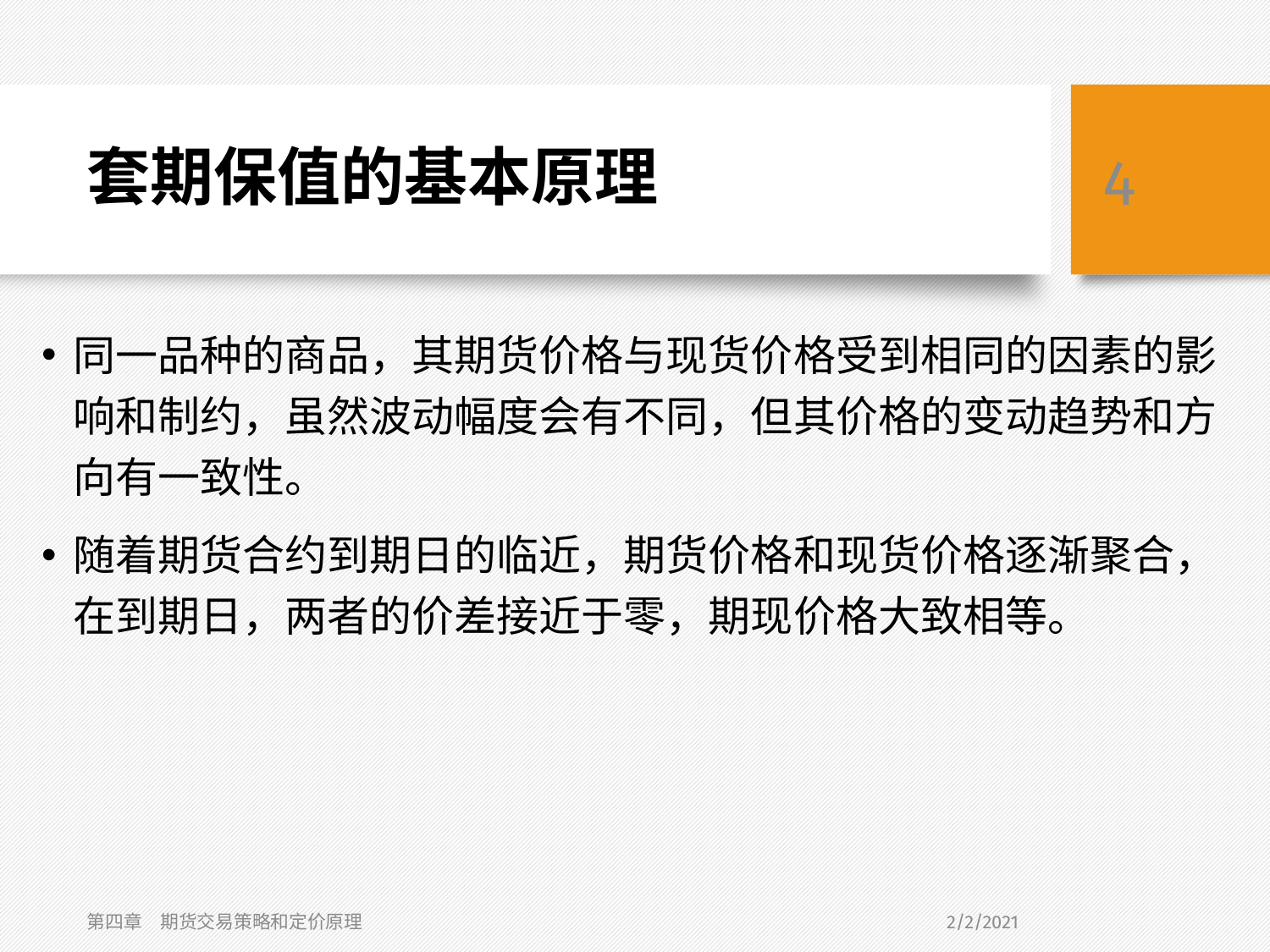

# 套期保值的基本原理
4
同一品种的商品，其期货价格与现货价格受到相同的因素的影响和制约，虽然波动幅度会有不同，但其价格的变动趋势和方向有一致性。
随着期货合约到期日的临近，期货价格和现货价格逐渐聚合，在到期日，两者的价差接近于零，期现价格大致相等。
2/2/2021
第四章　期货交易策略和定价原理